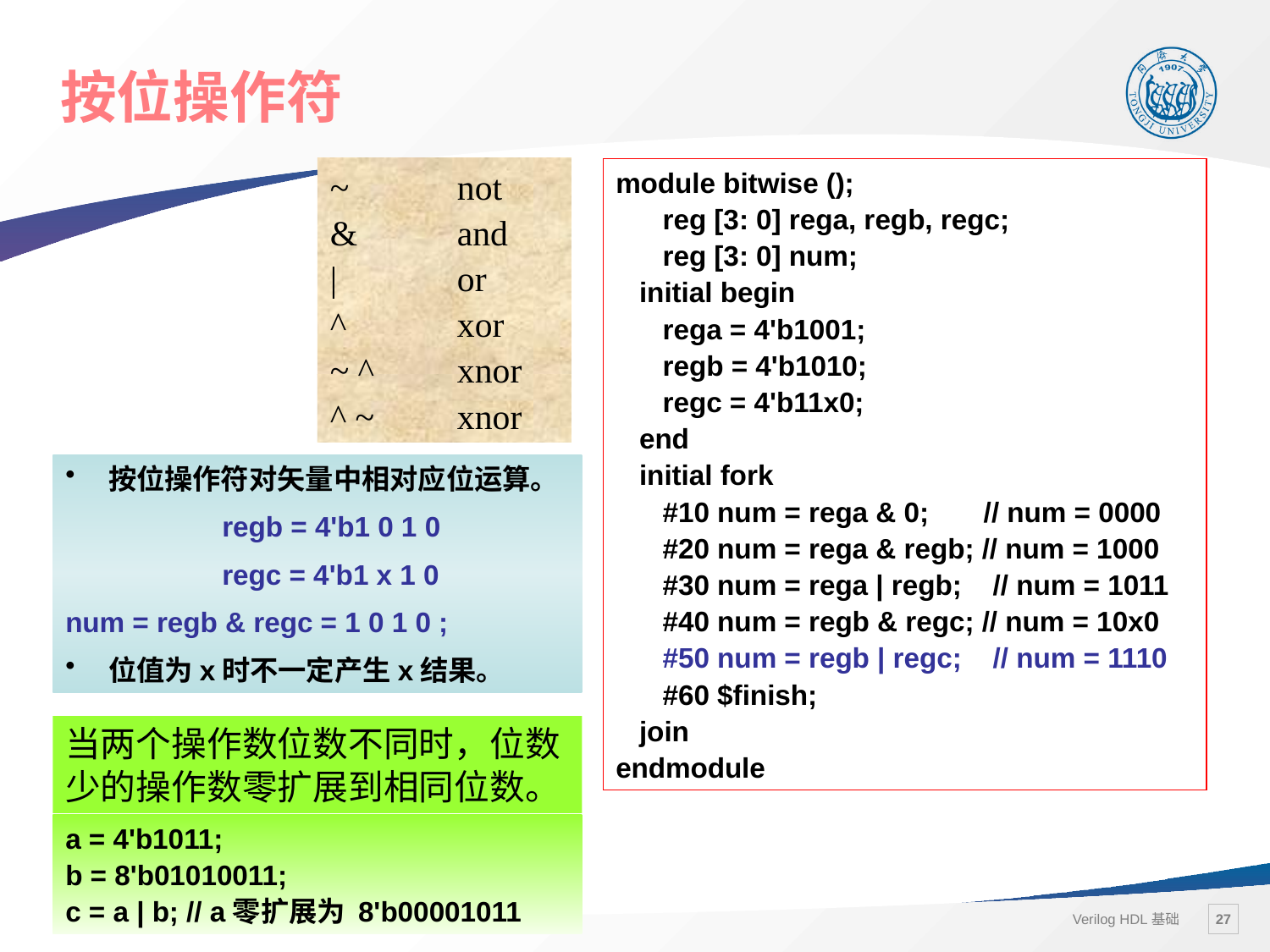

# 按位操作符
~	not
&	and
|	or
^	xor
~ ^	xnor
^ ~	xnor
module bitwise ();
      reg [3: 0] rega, regb, regc;
      reg [3: 0] num;
   initial begin
      rega = 4'b1001;
      regb = 4'b1010;
      regc = 4'b11x0;
   end
   initial fork
      #10 num = rega & 0;       // num = 0000
      #20 num = rega & regb; // num = 1000
      #30 num = rega | regb;    // num = 1011
      #40 num = regb & regc; // num = 10x0
      #50 num = regb | regc;    // num = 1110
      #60 $finish;
   join
endmodule
 按位操作符对矢量中相对应位运算。
                    regb = 4'b1 0 1 0
                    regc = 4'b1 x 1 0
num = regb & regc = 1 0 1 0 ;
 位值为x时不一定产生x结果。
当两个操作数位数不同时，位数少的操作数零扩展到相同位数。
a = 4'b1011;
b = 8'b01010011;
c = a | b; // a零扩展为 8'b00001011